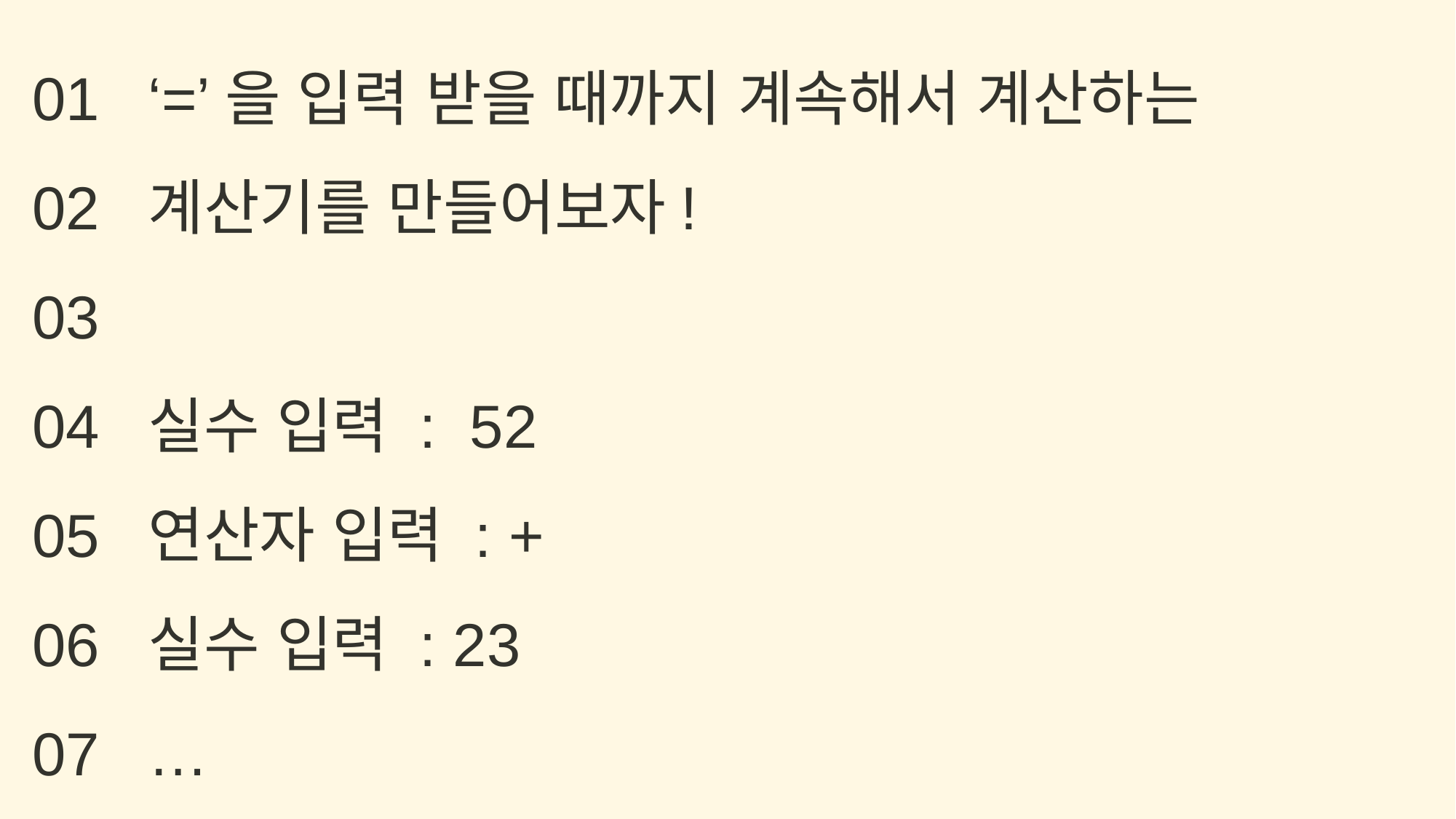

‘=’을 입력 받을 때까지 계속해서 계산하는 계산기를 만들어보자!

실수 입력 :  52
연산자 입력 : +
실수 입력 : 23
…
01
02
03
04
05
06
07